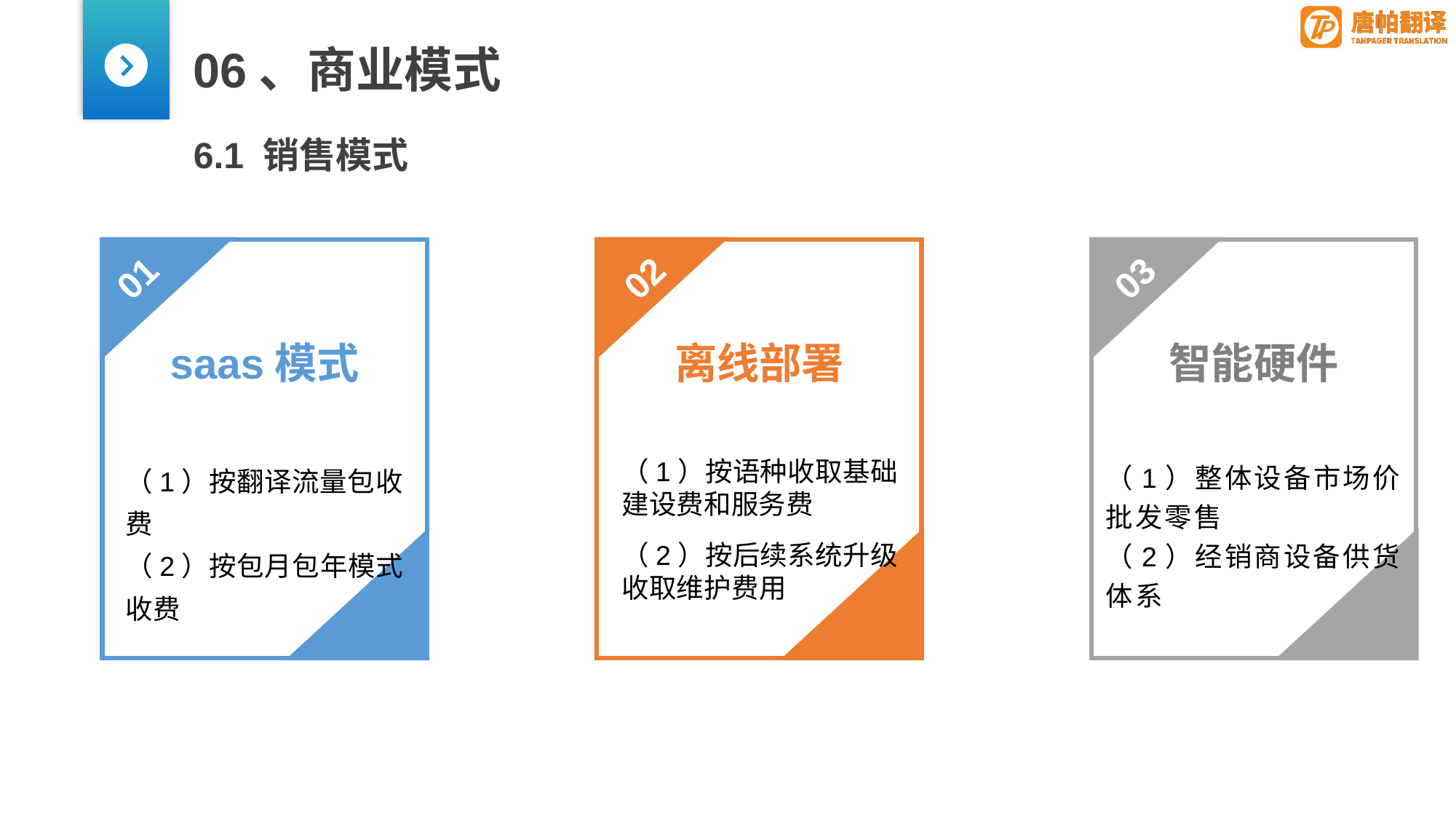

06、商业模式

6.1 销售模式

（1）按翻译流量包收费
（2）按包月包年模式收费
（1）按语种收取基础建设费和服务费
（2）按后续系统升级收取维护费用
（1）整体设备市场价批发零售
（2）经销商设备供货体系

01
02
03
saas模式
智能硬件
离线部署